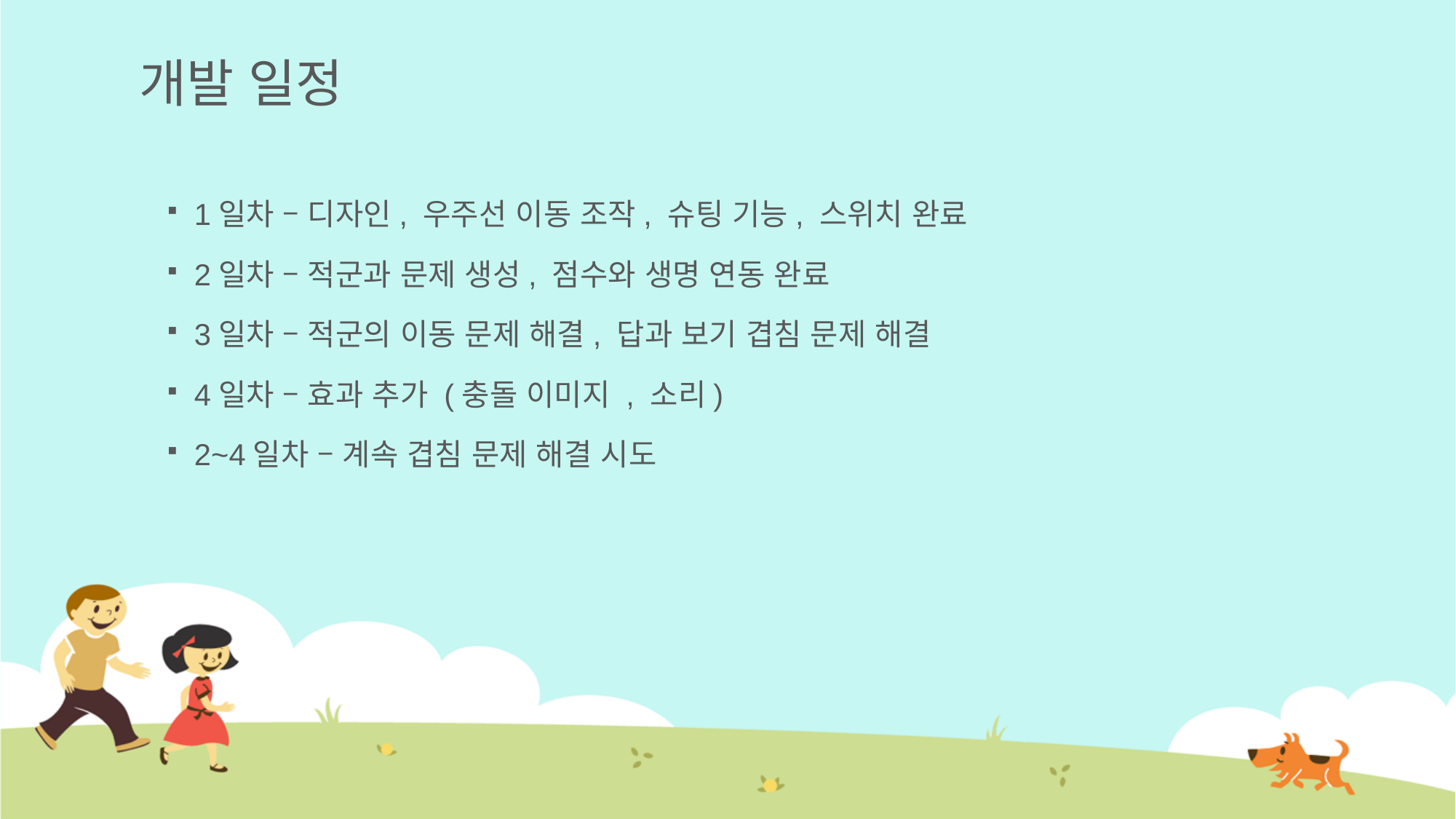

# 개발 일정
1일차 – 디자인, 우주선 이동 조작, 슈팅 기능, 스위치 완료
2일차 – 적군과 문제 생성, 점수와 생명 연동 완료
3일차 – 적군의 이동 문제 해결, 답과 보기 겹침 문제 해결
4일차 – 효과 추가 (충돌 이미지 , 소리)
2~4일차 – 계속 겹침 문제 해결 시도